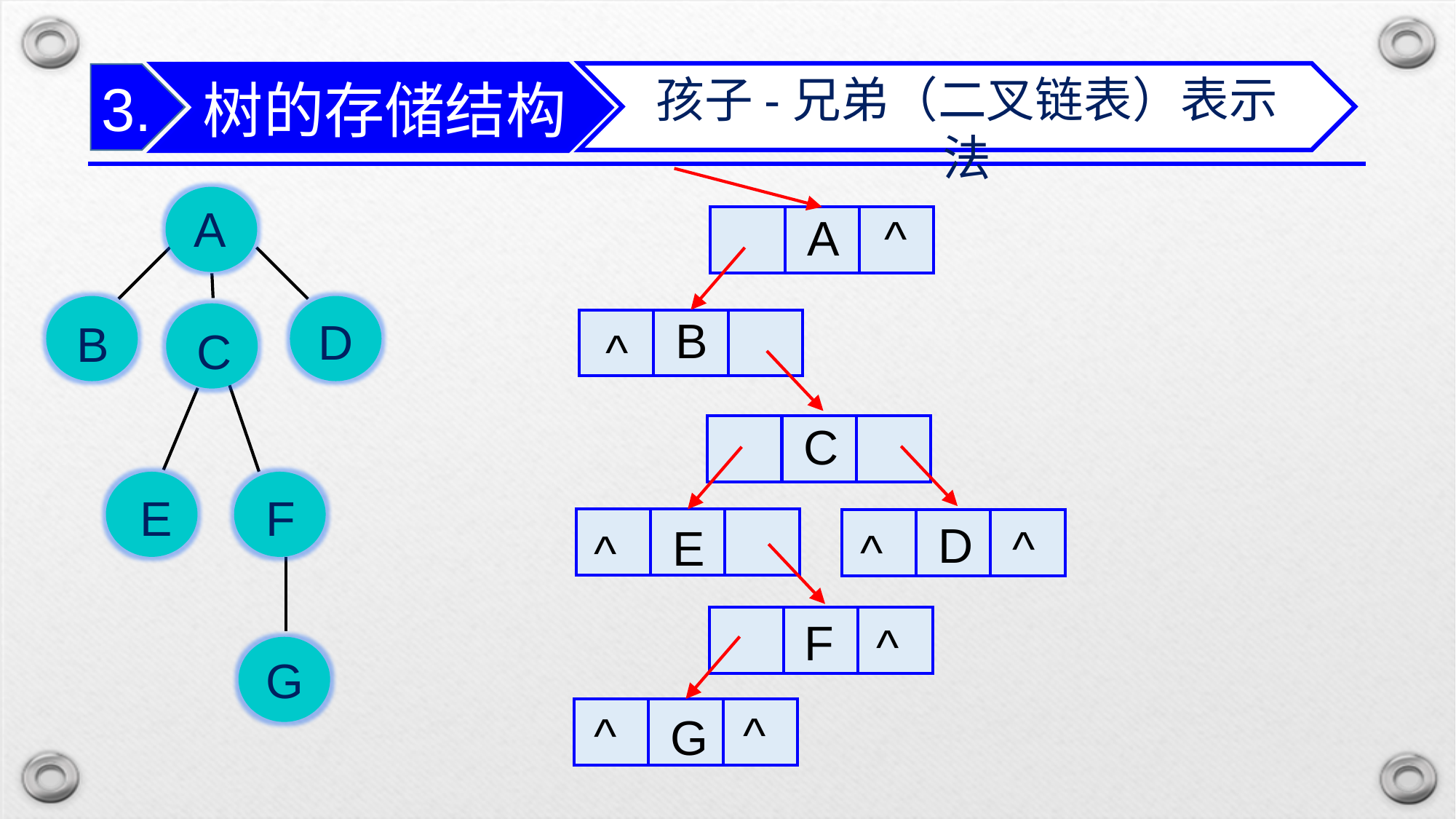

树的存储结构

孩子-兄弟（二叉链表）表示法
3.

A

B

D

E

F

G

C
A
^
|  |  |  |
| --- | --- | --- |
B
|  |  |  |
| --- | --- | --- |
^
C
|  |  |  |
| --- | --- | --- |
|  |  |  |
| --- | --- | --- |
|  |  |  |
| --- | --- | --- |
D
E
^
^
^
F
|  |  |  |
| --- | --- | --- |
^
^
|  |  |  |
| --- | --- | --- |
^
G